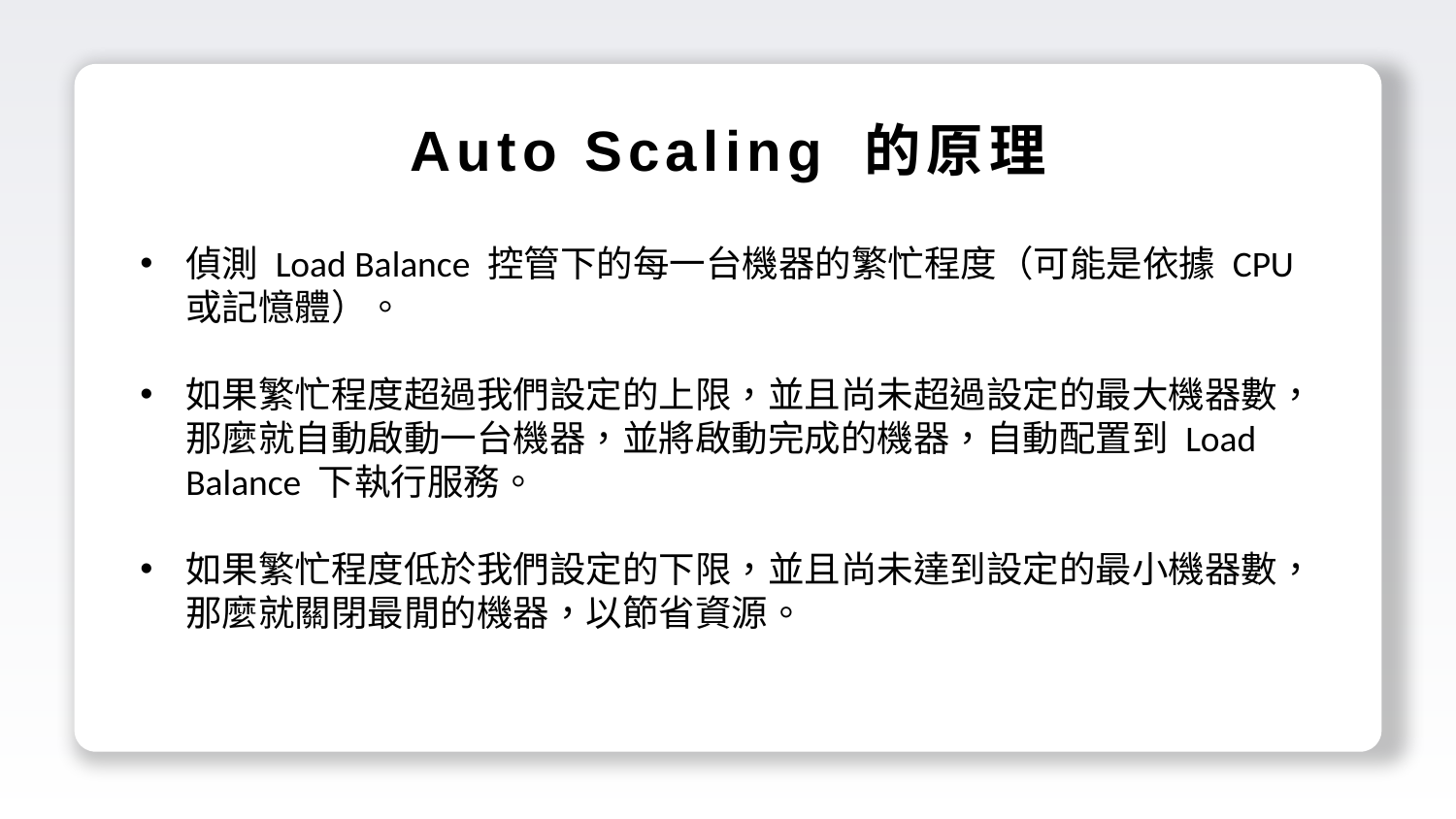

Auto Scaling 的原理
偵測 Load Balance 控管下的每一台機器的繁忙程度（可能是依據 CPU 或記憶體）。

如果繁忙程度超過我們設定的上限，並且尚未超過設定的最大機器數，那麼就自動啟動一台機器，並將啟動完成的機器，自動配置到 Load Balance 下執行服務。

如果繁忙程度低於我們設定的下限，並且尚未達到設定的最小機器數，那麼就關閉最閒的機器，以節省資源。